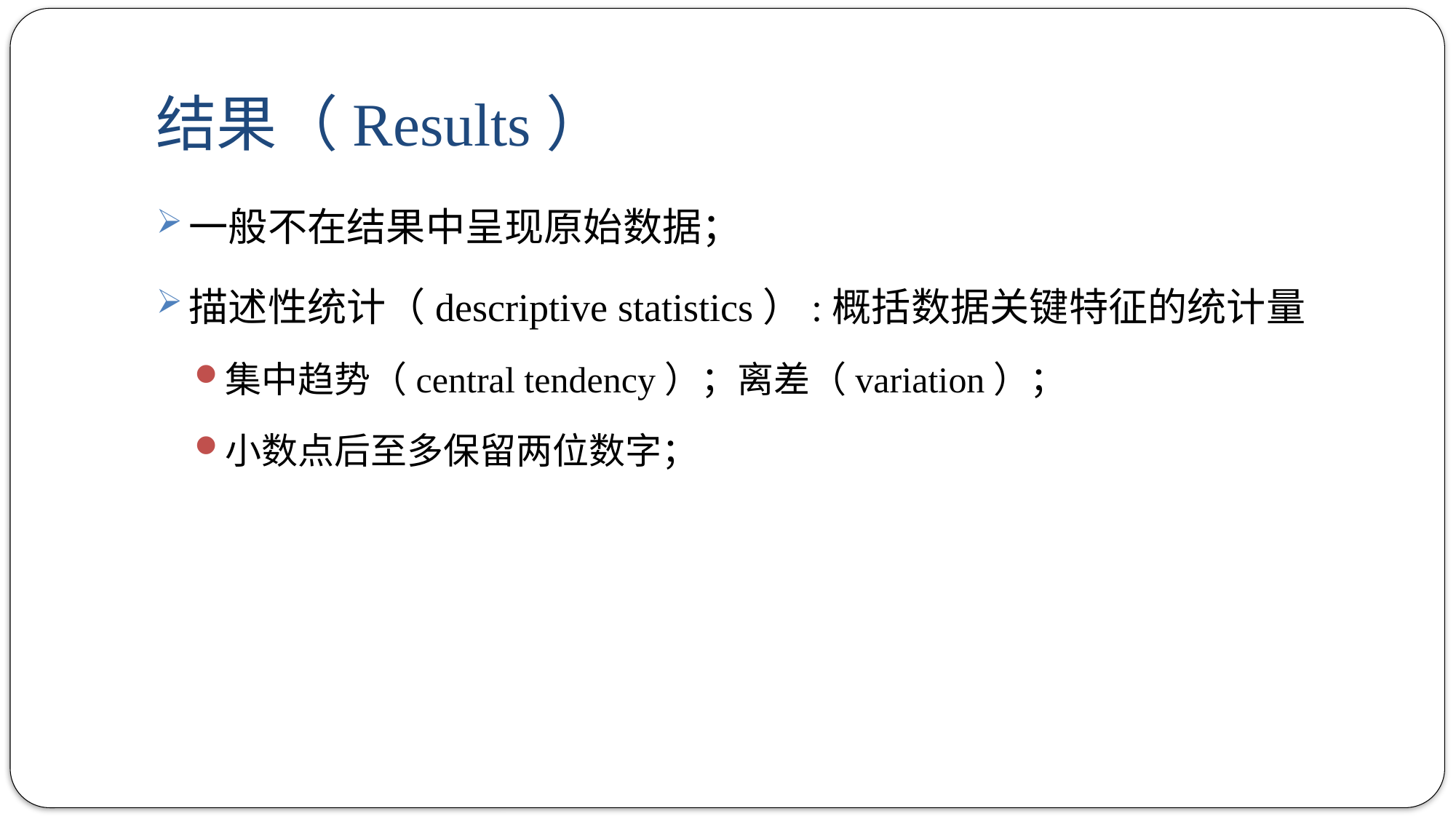

# 结果（Results）
一般不在结果中呈现原始数据；
描述性统计（descriptive statistics）:概括数据关键特征的统计量
集中趋势（central tendency）；离差（variation）；
小数点后至多保留两位数字；